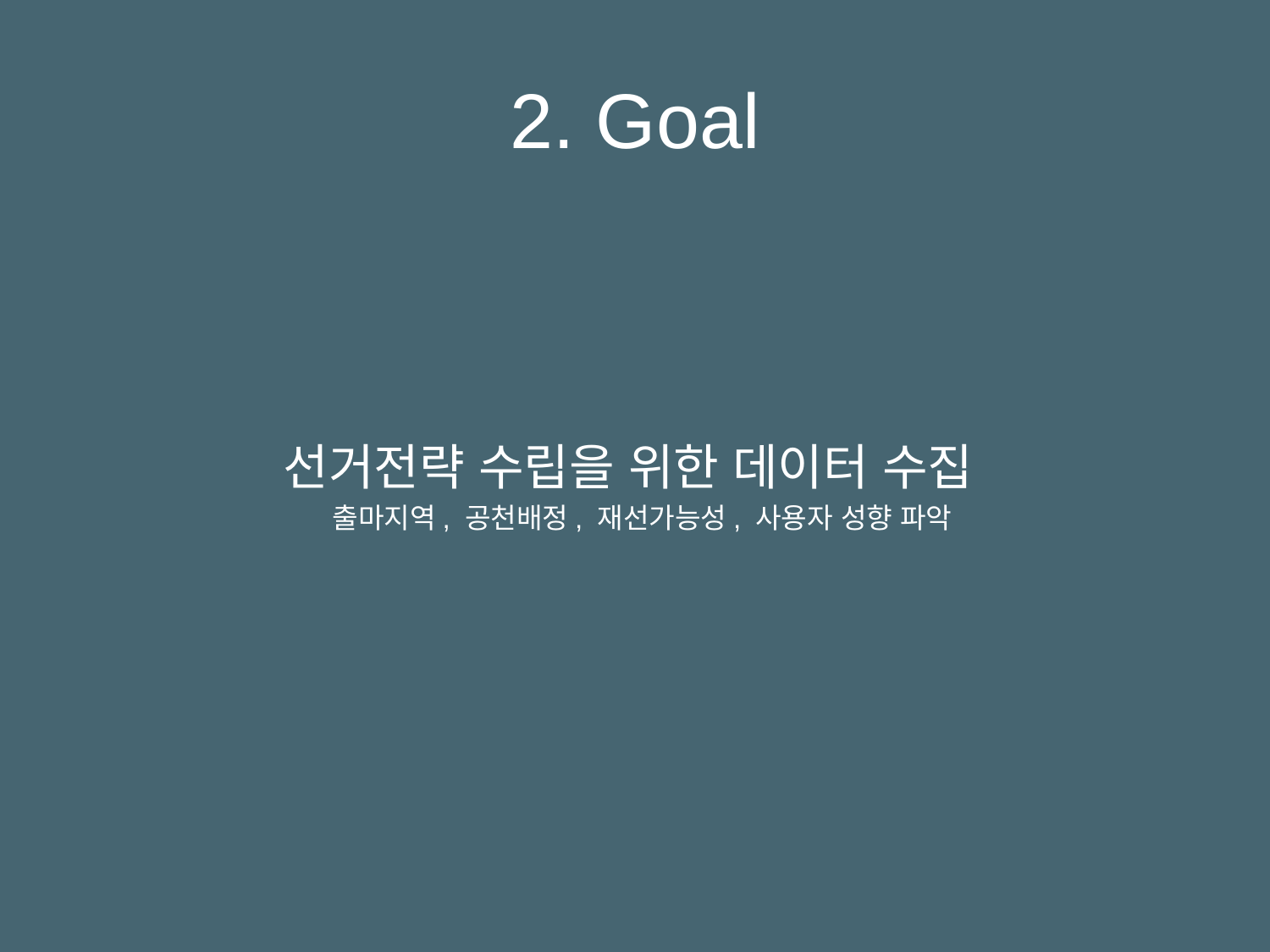

# 2. Goal

선거전략 수립을 위한 데이터 수집
 출마지역, 공천배정, 재선가능성, 사용자 성향 파악